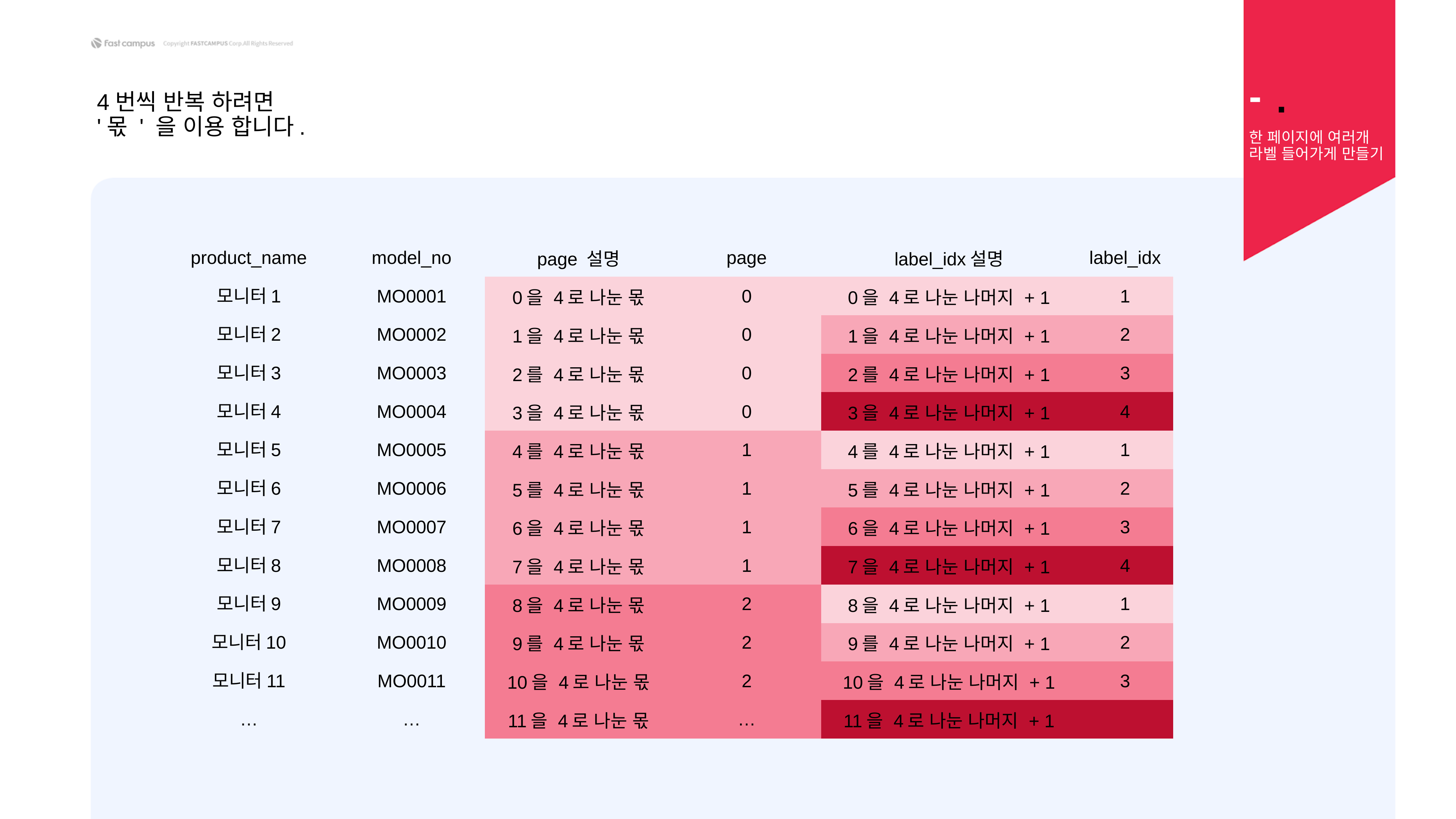

-
# 4번씩 반복 하려면 '몫 ' 을 이용 합니다.
한 페이지에 여러개 라벨 들어가게 만들기
| product\_name | model\_no | page 설명 | page | label\_idx설명 | label\_idx |
| --- | --- | --- | --- | --- | --- |
| 모니터1 | MO0001 | 0을 4로 나눈 몫 | 0 | 0을 4로 나눈 나머지 + 1 | 1 |
| 모니터2 | MO0002 | 1을 4로 나눈 몫 | 0 | 1을 4로 나눈 나머지 + 1 | 2 |
| 모니터3 | MO0003 | 2를 4로 나눈 몫 | 0 | 2를 4로 나눈 나머지 + 1 | 3 |
| 모니터4 | MO0004 | 3을 4로 나눈 몫 | 0 | 3을 4로 나눈 나머지 + 1 | 4 |
| 모니터5 | MO0005 | 4를 4로 나눈 몫 | 1 | 4를 4로 나눈 나머지 + 1 | 1 |
| 모니터6 | MO0006 | 5를 4로 나눈 몫 | 1 | 5를 4로 나눈 나머지 + 1 | 2 |
| 모니터7 | MO0007 | 6을 4로 나눈 몫 | 1 | 6을 4로 나눈 나머지 + 1 | 3 |
| 모니터8 | MO0008 | 7을 4로 나눈 몫 | 1 | 7을 4로 나눈 나머지 + 1 | 4 |
| 모니터9 | MO0009 | 8을 4로 나눈 몫 | 2 | 8을 4로 나눈 나머지 + 1 | 1 |
| 모니터10 | MO0010 | 9를 4로 나눈 몫 | 2 | 9를 4로 나눈 나머지 + 1 | 2 |
| 모니터11 | MO0011 | 10을 4로 나눈 몫 | 2 | 10을 4로 나눈 나머지 + 1 | 3 |
| … | … | 11을 4로 나눈 몫 | … | 11을 4로 나눈 나머지 + 1 |  |